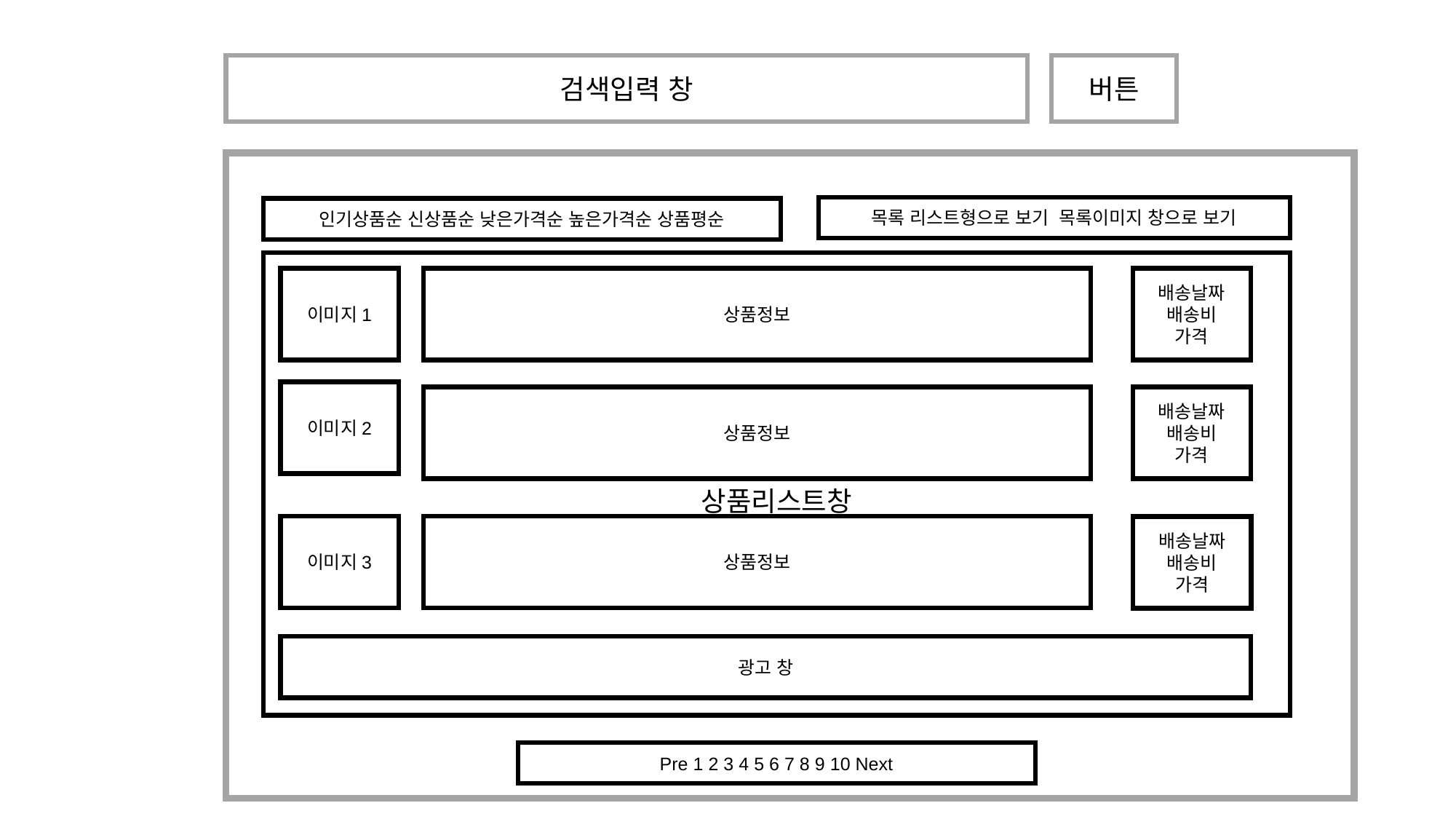

검색입력 창
버튼

목록 리스트형으로 보기  목록이미지 창으로 보기
인기상품순 신상품순 낮은가격순 높은가격순 상품평순

상품리스트창
이미지1
상품정보
배송날짜
배송비
가격
이미지2
배송날짜
배송비
가격
상품정보
이미지3
상품정보
배송날짜
배송비
가격
광고 창
Pre 1 2 3 4 5 6 7 8 9 10 Next